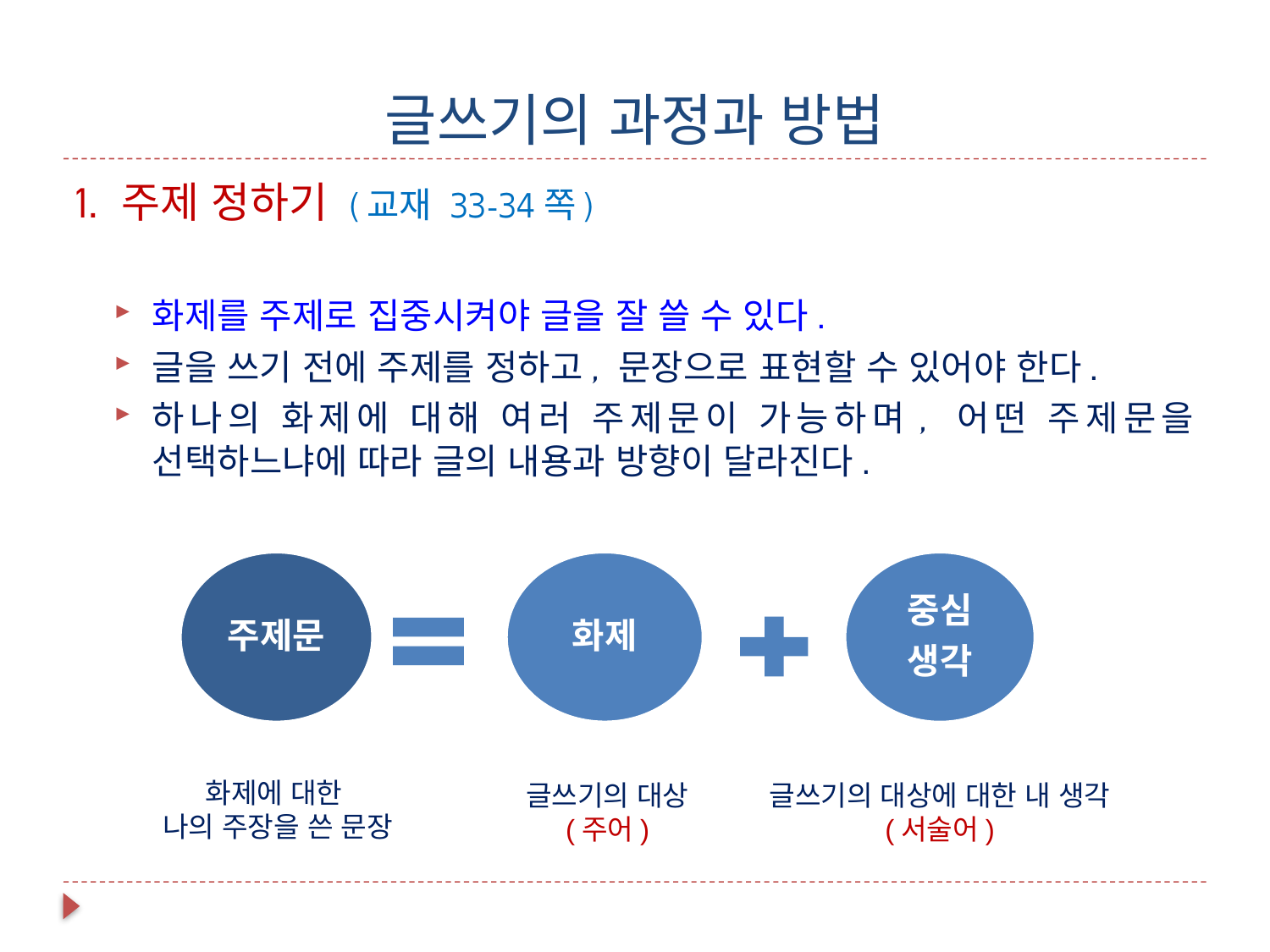

# 글쓰기의 과정과 방법
1. 주제 정하기 (교재 33-34쪽)

화제를 주제로 집중시켜야 글을 잘 쓸 수 있다.
글을 쓰기 전에 주제를 정하고, 문장으로 표현할 수 있어야 한다.
하나의 화제에 대해 여러 주제문이 가능하며, 어떤 주제문을 선택하느냐에 따라 글의 내용과 방향이 달라진다.

주제문

화제

중심
생각
화제에 대한
나의 주장을 쓴 문장
글쓰기의 대상
(주어)
글쓰기의 대상에 대한 내 생각
(서술어)